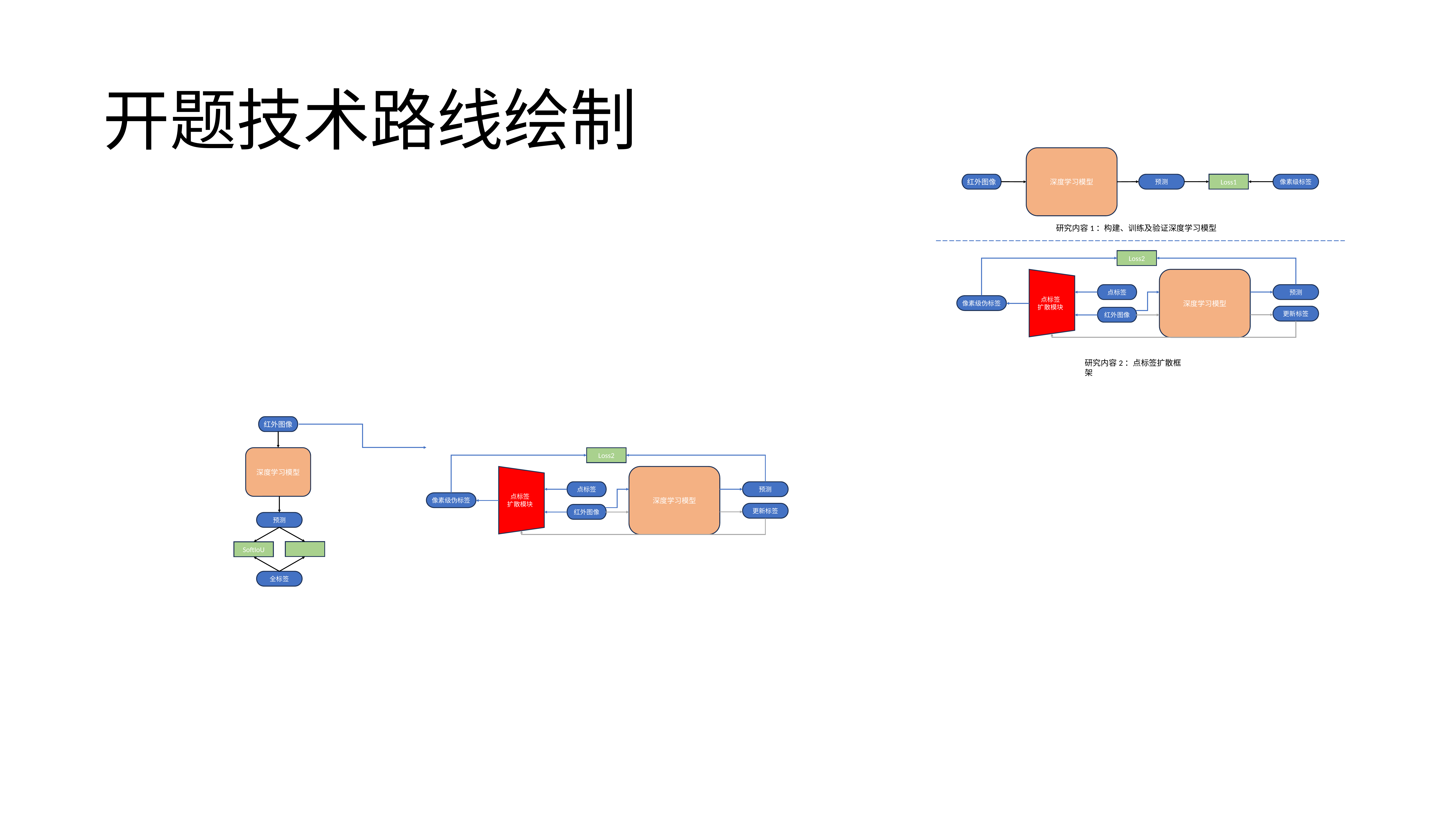

# 开题技术路线绘制
深度学习模型
Loss1
红外图像
预测
像素级标签
研究内容1：构建、训练及验证深度学习模型
Loss2
深度学习模型
点标签
扩散模块
点标签
预测
像素级伪标签
更新标签
红外图像
研究内容2：点标签扩散框架
红外图像
深度学习模型
Loss2
深度学习模型
点标签
扩散模块
点标签
预测
像素级伪标签
更新标签
红外图像
预测

SoftIoU
全标签